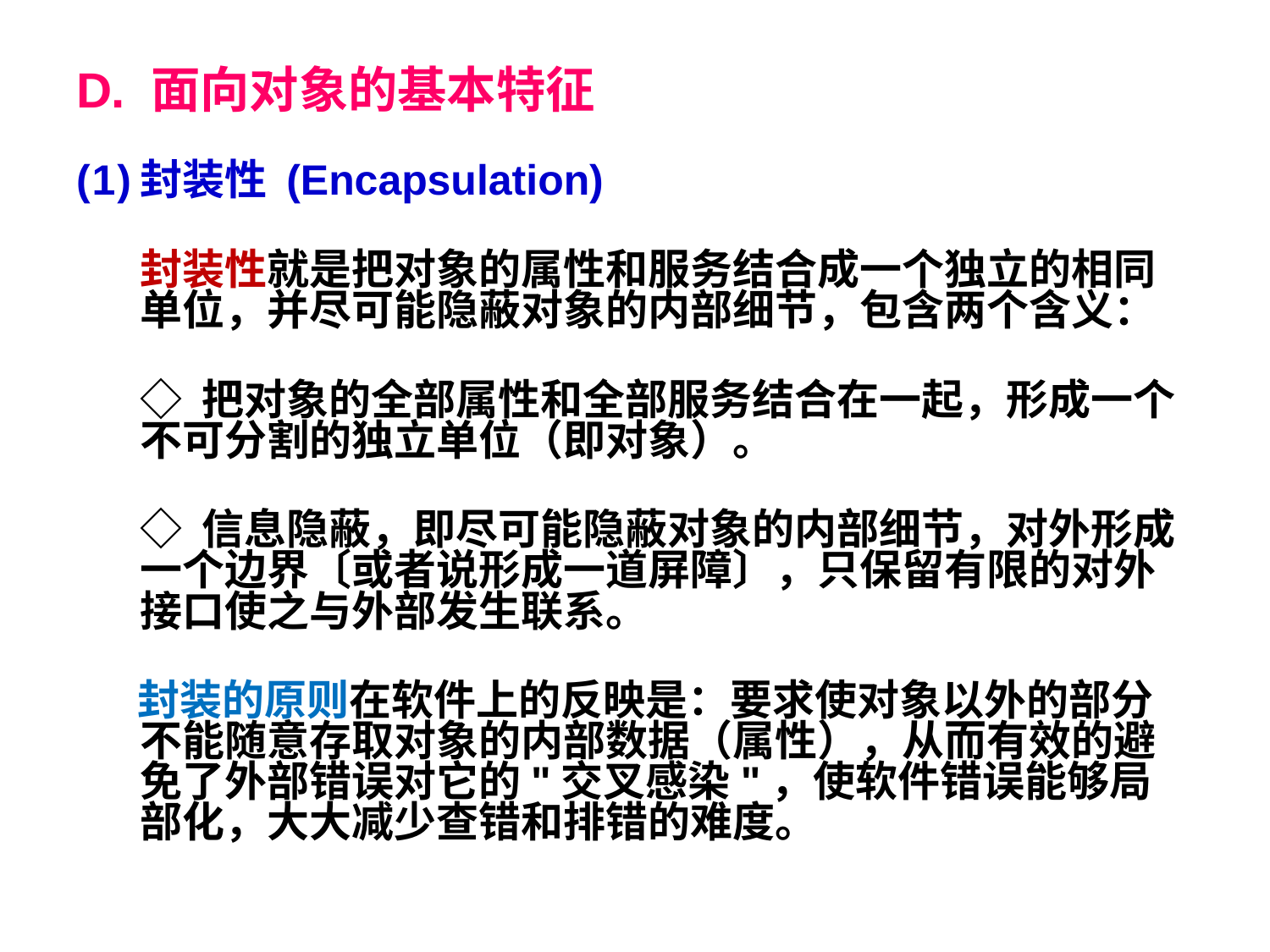

# D. 面向对象的基本特征
封装性 (Encapsulation)
封装性就是把对象的属性和服务结合成一个独立的相同单位，并尽可能隐蔽对象的内部细节，包含两个含义：
◇ 把对象的全部属性和全部服务结合在一起，形成一个不可分割的独立单位（即对象）。
◇ 信息隐蔽，即尽可能隐蔽对象的内部细节，对外形成一个边界〔或者说形成一道屏障〕，只保留有限的对外接口使之与外部发生联系。
　  封装的原则在软件上的反映是：要求使对象以外的部分不能随意存取对象的内部数据（属性），从而有效的避免了外部错误对它的"交叉感染"，使软件错误能够局部化，大大减少查错和排错的难度。